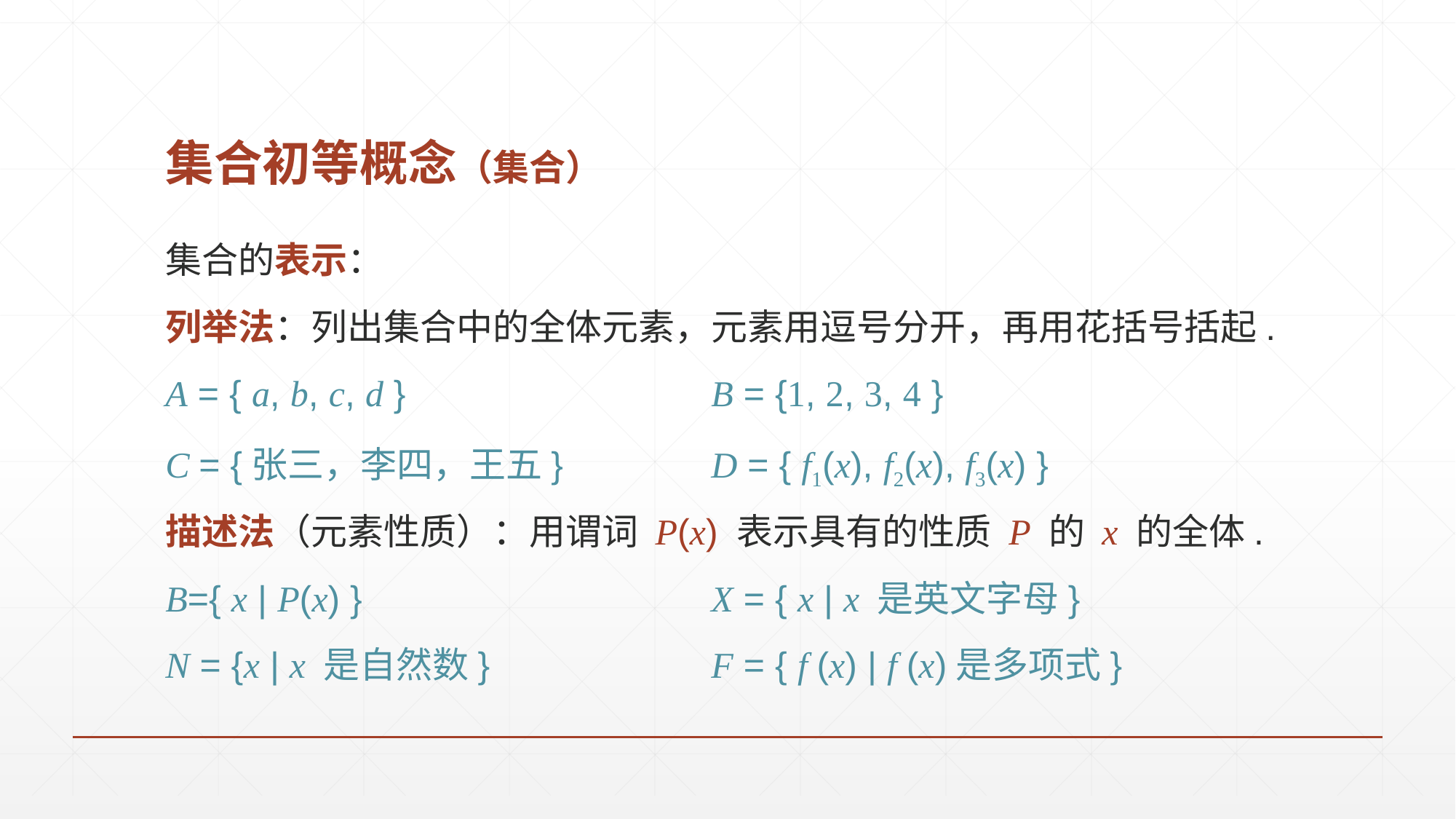

# 集合初等概念（集合）
集合的表示：
列举法：列出集合中的全体元素，元素用逗号分开，再用花括号括起.
A = { a, b, c, d }			B = {1, 2, 3, 4 }
C = {张三，李四，王五}         	D = { f1(x), f2(x), f3(x) }
描述法（元素性质）：用谓词 P(x) 表示具有的性质 P 的 x 的全体.
B={ x | P(x) }				X = { x | x 是英文字母}
N = {x | x 是自然数}			F = { f (x) | f (x)是多项式}